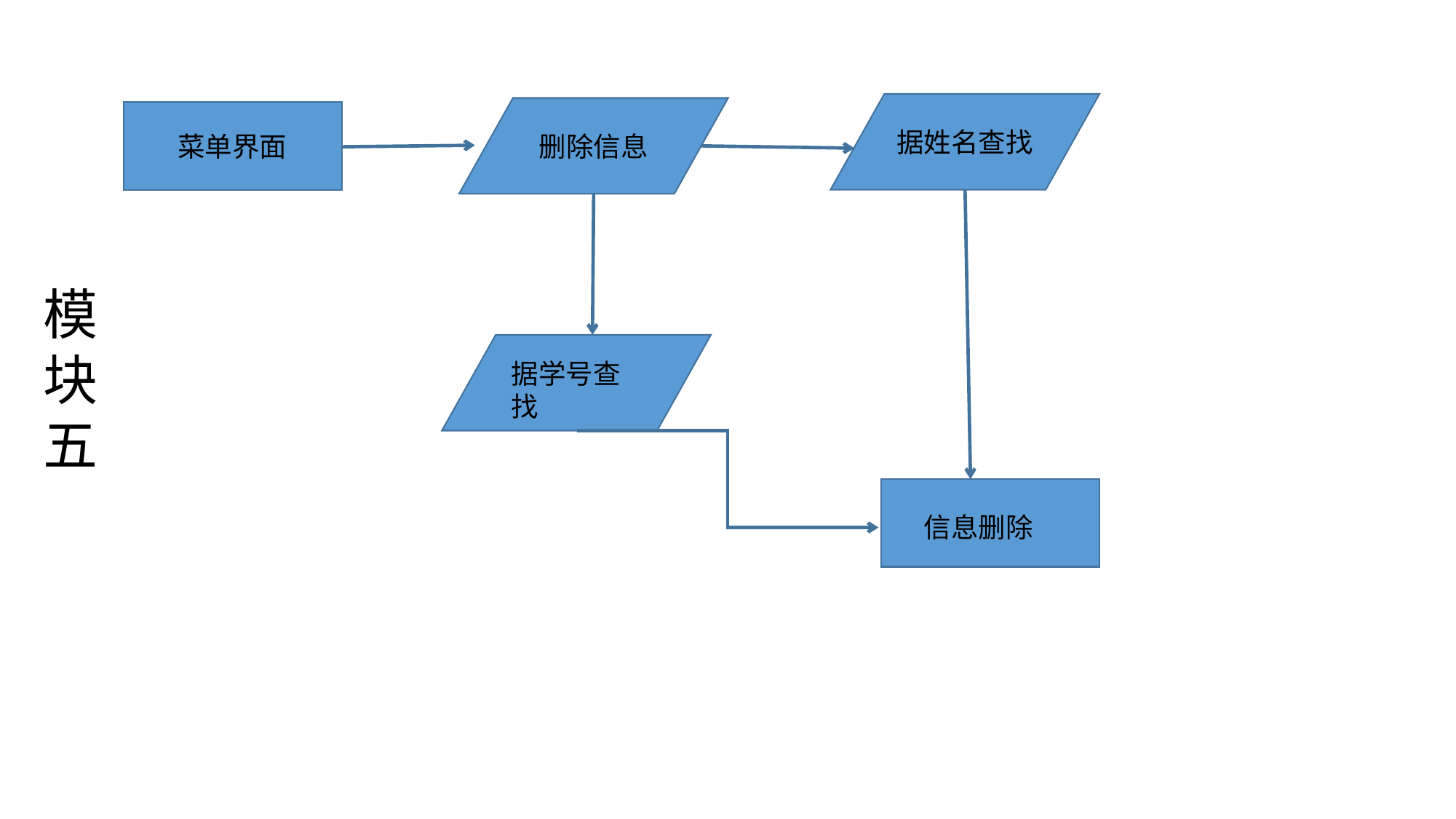

据姓名查找
删除信息
  菜单界面
  菜单界面
模块
五

据学号查找

信息删除